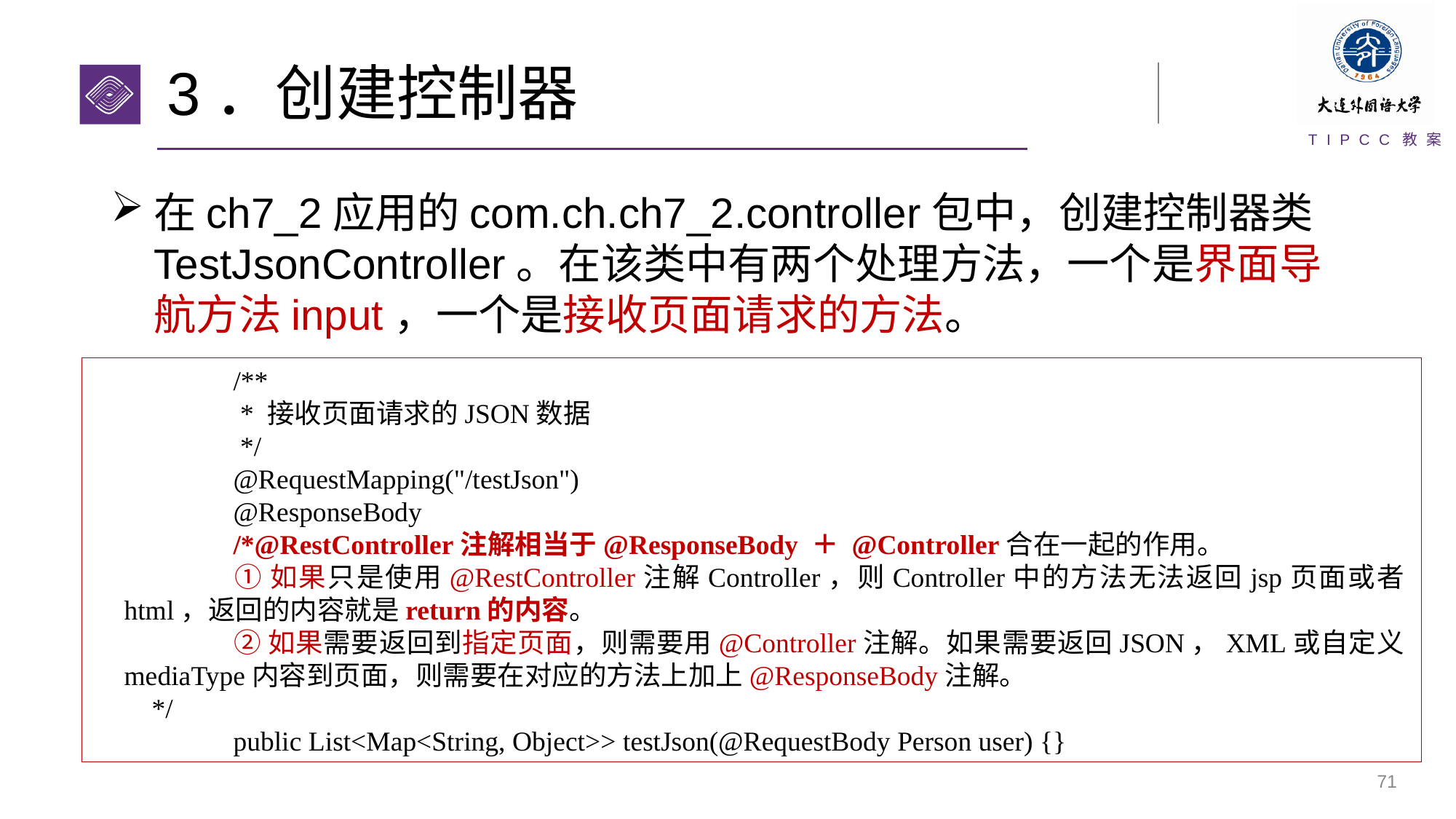

# 3．创建控制器
在ch7_2应用的com.ch.ch7_2.controller包中，创建控制器类TestJsonController。在该类中有两个处理方法，一个是界面导航方法input，一个是接收页面请求的方法。
	/**
	 * 接收页面请求的JSON数据
	 */
	@RequestMapping("/testJson")
	@ResponseBody
	/*@RestController注解相当于@ResponseBody ＋ @Controller合在一起的作用。
	①如果只是使用@RestController注解Controller，则Controller中的方法无法返回jsp页面或者html，返回的内容就是return的内容。
	②如果需要返回到指定页面，则需要用@Controller注解。如果需要返回JSON，XML或自定义mediaType内容到页面，则需要在对应的方法上加上@ResponseBody注解。
    */
	public List<Map<String, Object>> testJson(@RequestBody Person user) {}
71